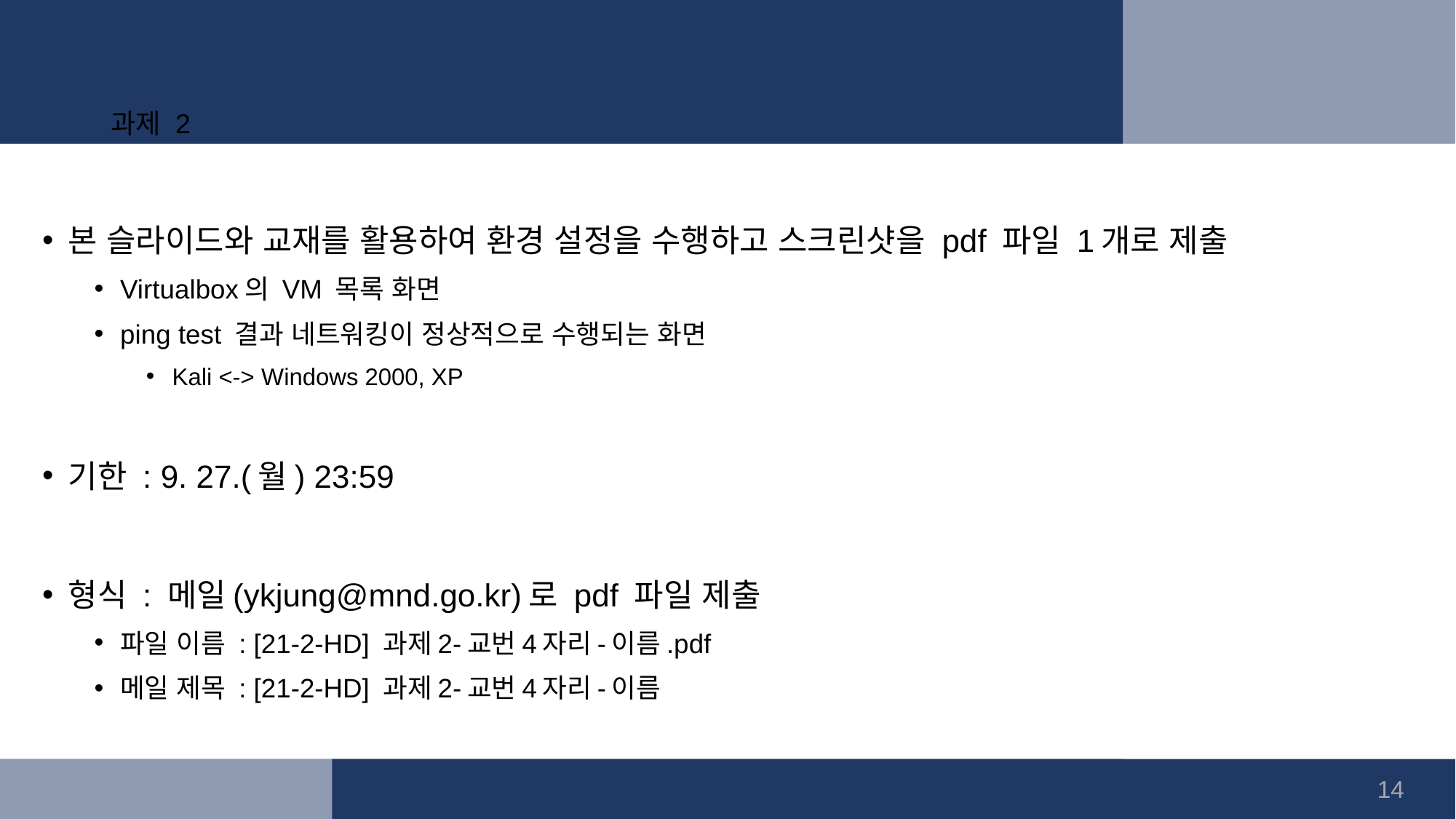

# 과제 2
본 슬라이드와 교재를 활용하여 환경 설정을 수행하고 스크린샷을 pdf 파일 1개로 제출
Virtualbox의 VM 목록 화면
ping test 결과 네트워킹이 정상적으로 수행되는 화면
Kali <-> Windows 2000, XP

기한 : 9. 27.(월) 23:59

형식 : 메일(ykjung@mnd.go.kr)로 pdf 파일 제출
파일 이름 : [21-2-HD] 과제2-교번4자리-이름.pdf
메일 제목 : [21-2-HD] 과제2-교번4자리-이름

14